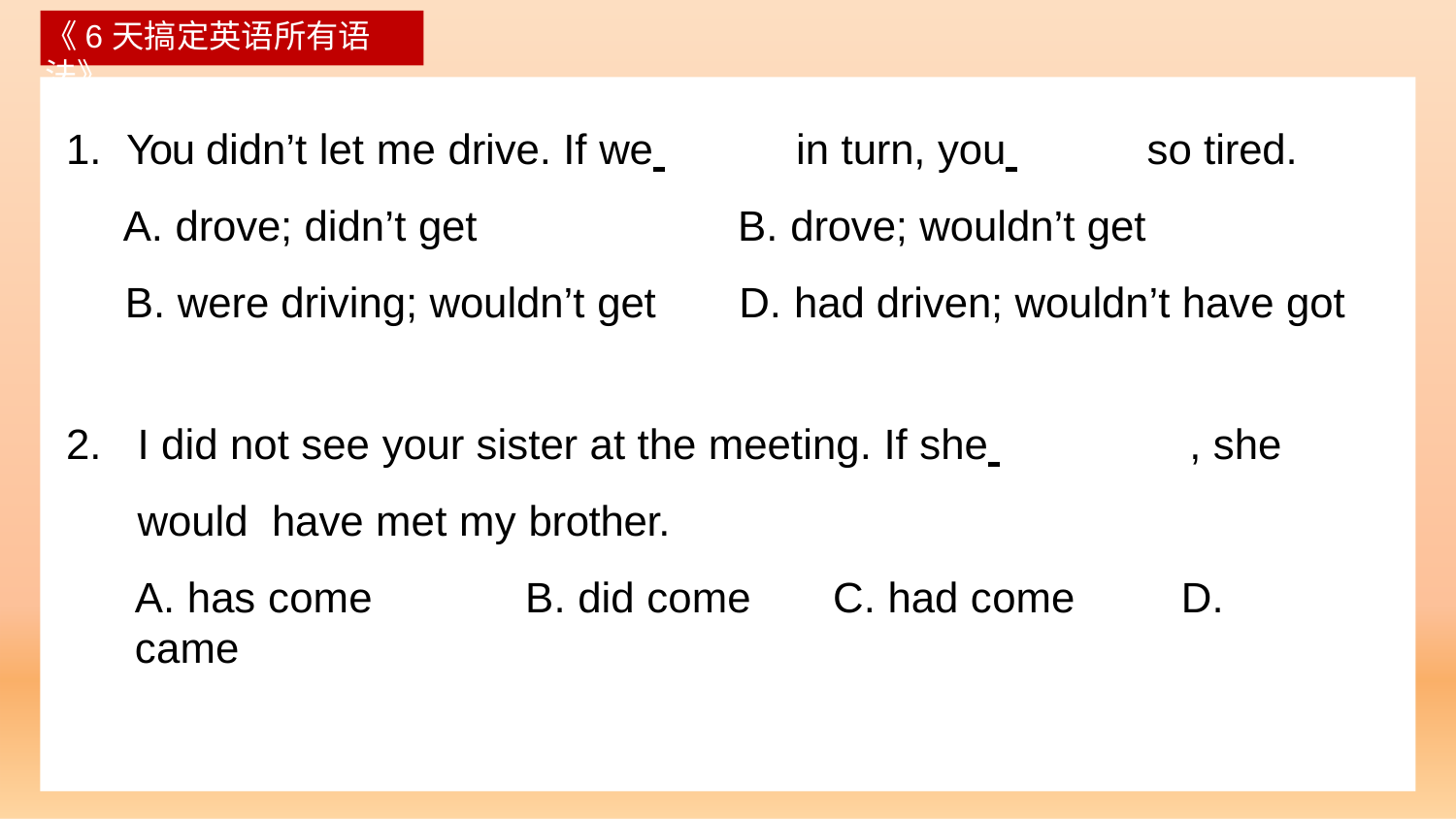

《6天搞定英语所有语法》
# 1.	You didn’t let me drive. If we 	in turn, you 	so tired.
drove; didn’t get
were driving; wouldn’t get
B. drove; wouldn’t get
D. had driven; wouldn’t have got
I did not see your sister at the meeting. If she 	, she would  have met my brother.
A. has come	B. did come	C. had come	D. came